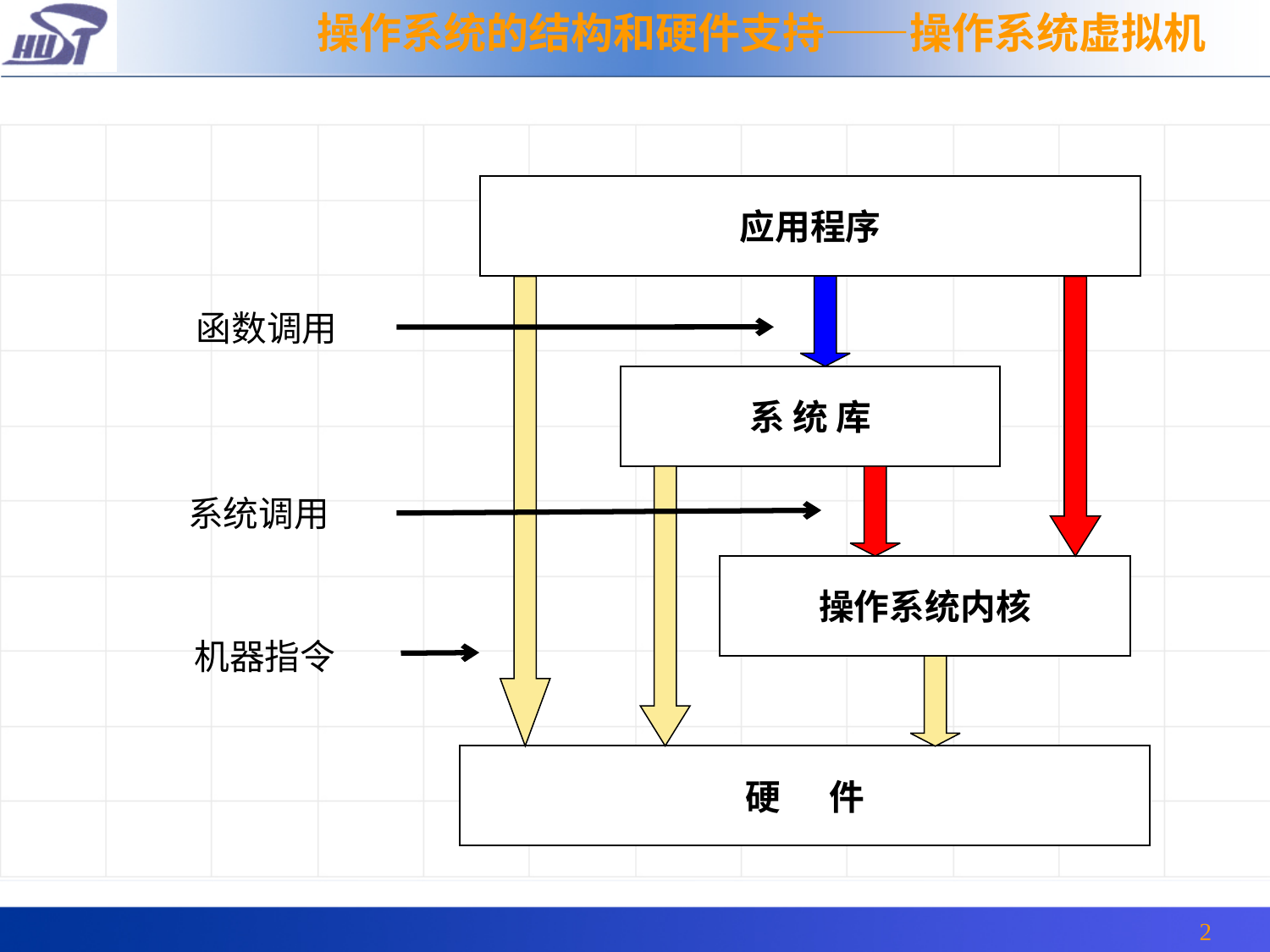

操作系统的结构和硬件支持——操作系统虚拟机
应用程序

函数调用
系 统 库

系统调用
操作系统内核
机器指令

硬      件
2